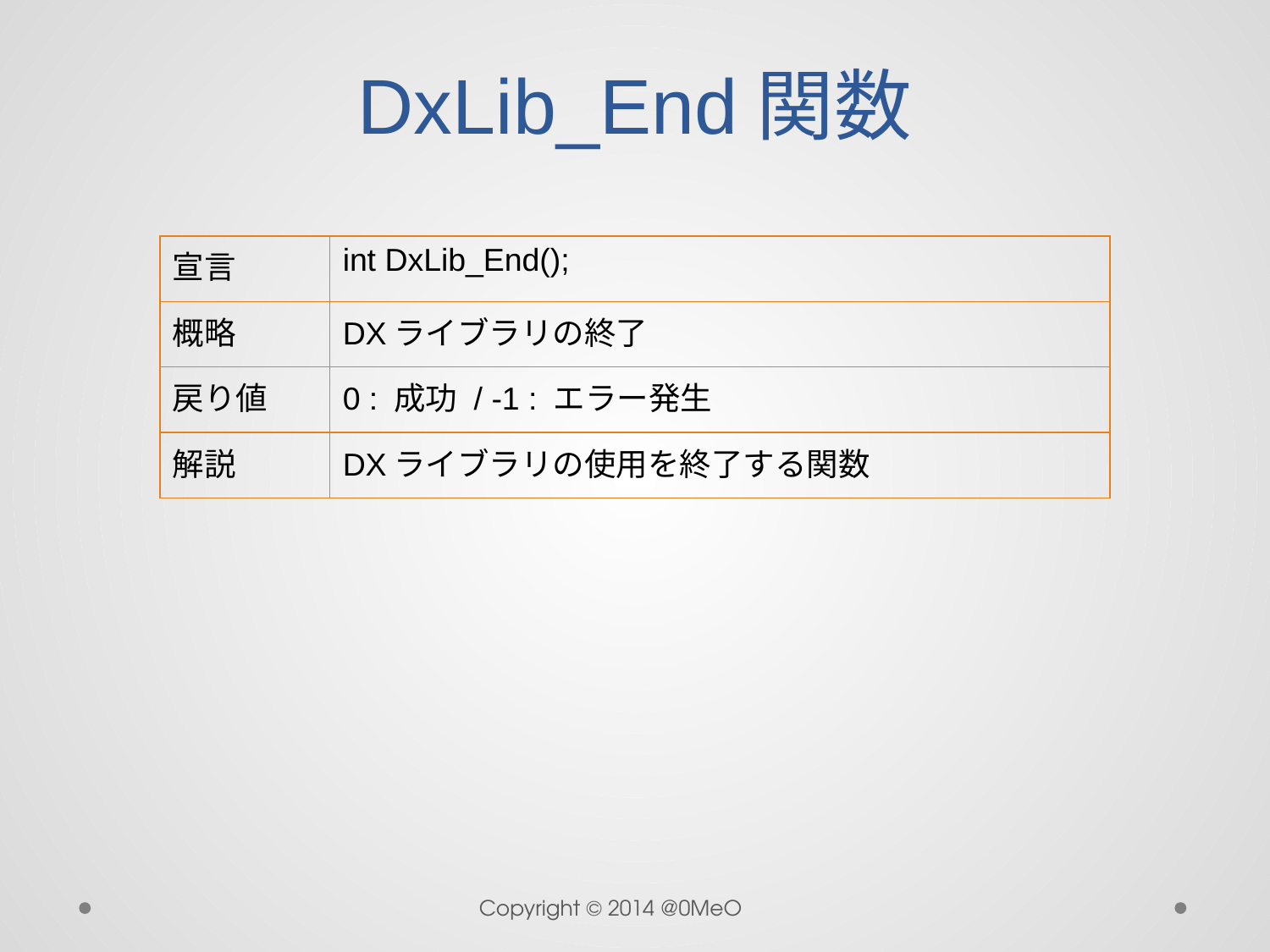

# DxLib_End関数
| 宣言 | int DxLib\_End(); |
| --- | --- |
| 概略 | DXライブラリの終了 |
| 戻り値 | 0 : 成功 / -1 : エラー発生 |
| 解説 | DXライブラリの使用を終了する関数 |